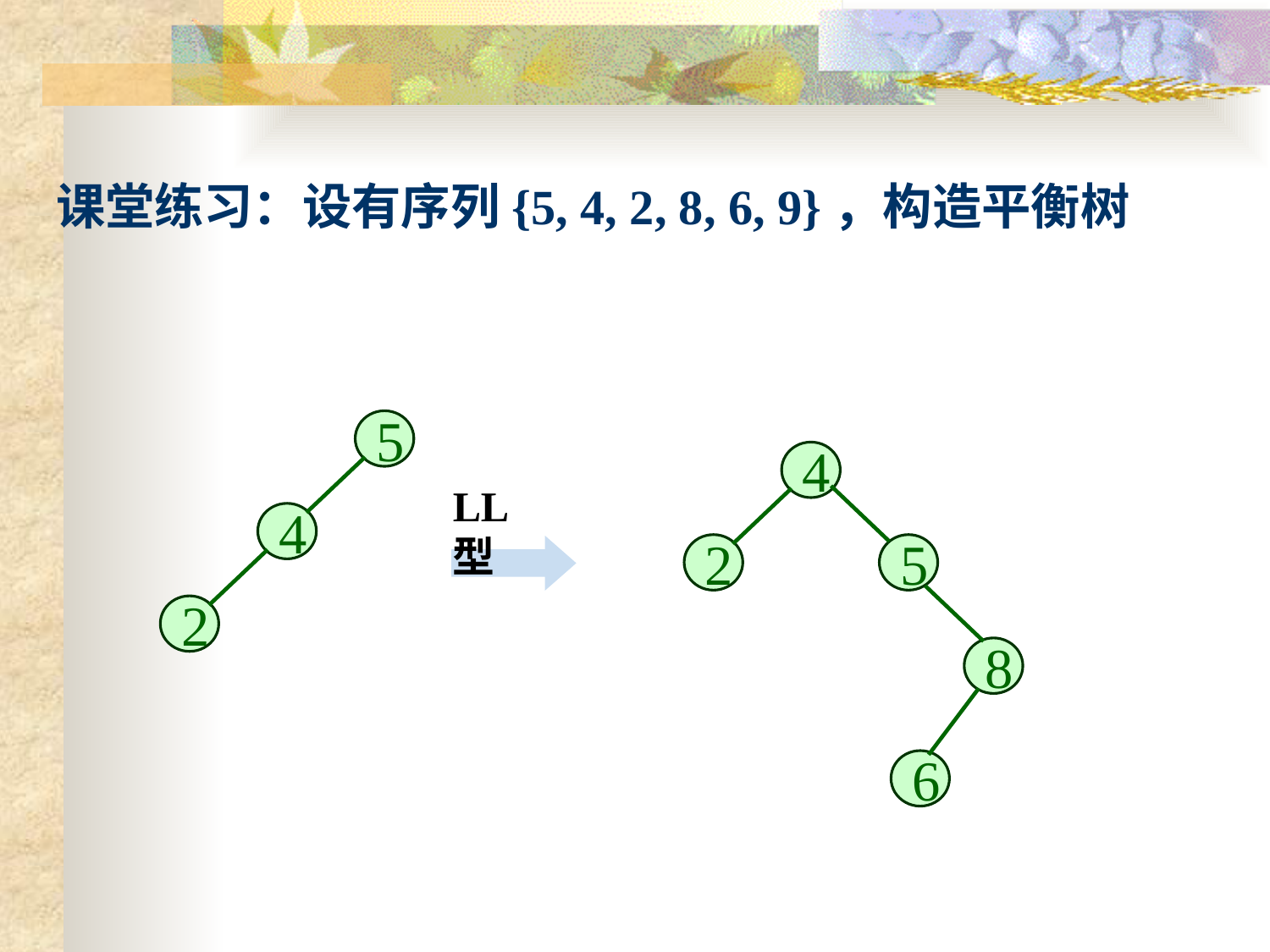

课堂练习：设有序列{5, 4, 2, 8, 6, 9}，构造平衡树
5

4

2
4

2
5
LL型

8

6